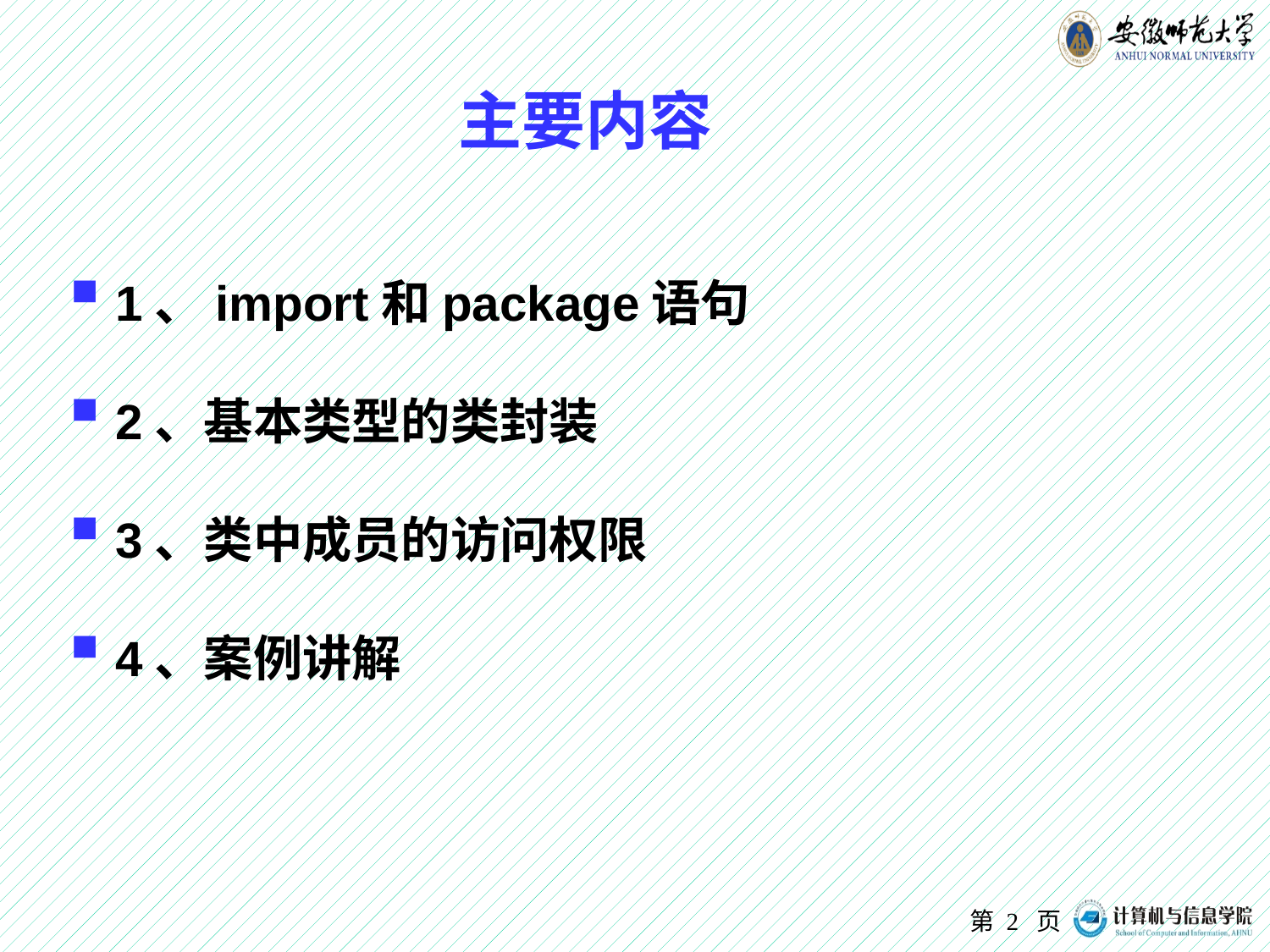

# 主要内容
1、import和package语句
2、基本类型的类封装
3、类中成员的访问权限
4、案例讲解
第 2  页